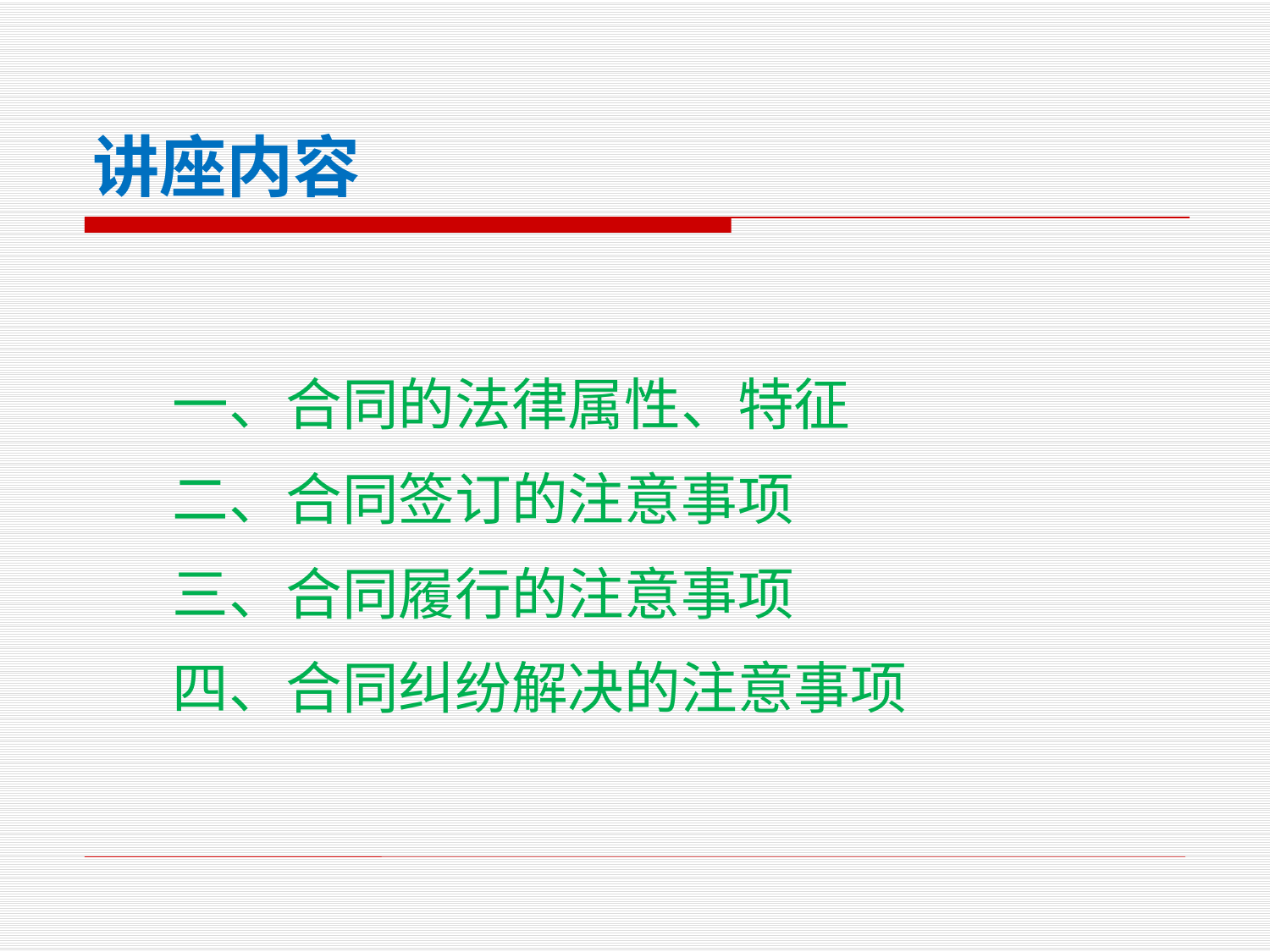

# 讲座内容

       一、合同的法律属性、特征
       二、合同签订的注意事项
       三、合同履行的注意事项
       四、合同纠纷解决的注意事项